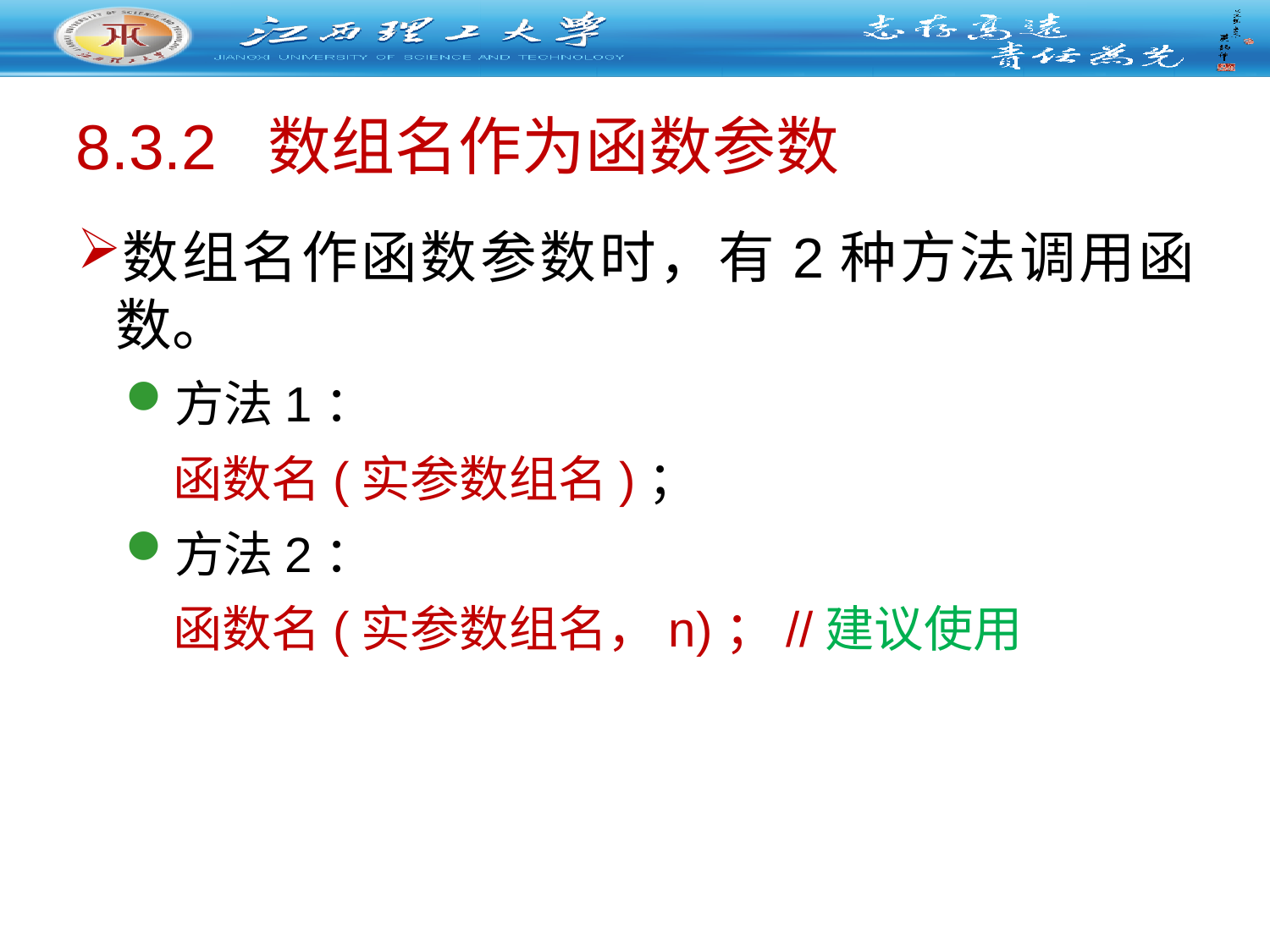

# 8.3.2  数组名作为函数参数
数组名作函数参数时，有2种方法调用函数。
方法1：
函数名(实参数组名)；
方法2：
函数名(实参数组名，n)；//建议使用